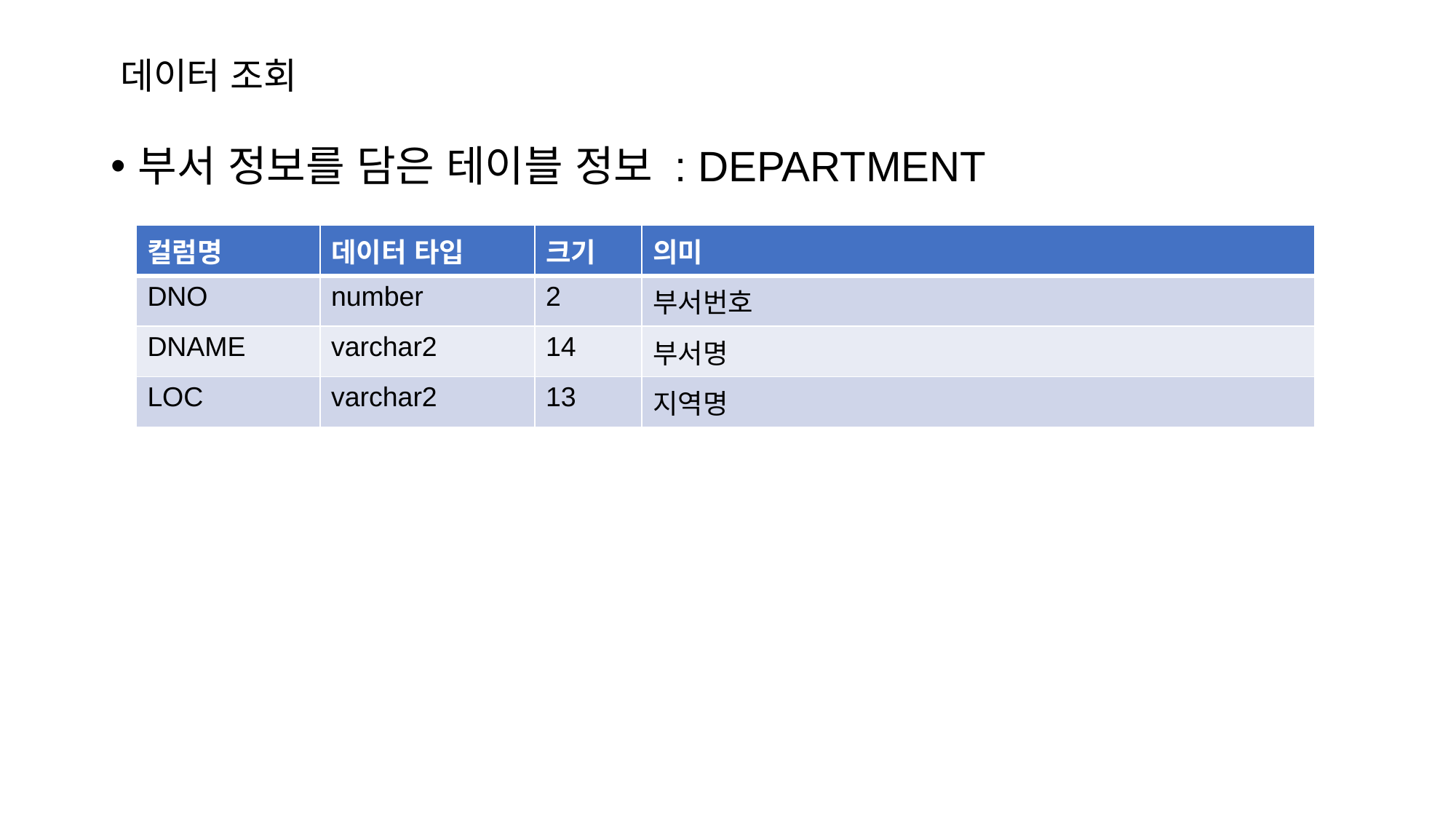

# 데이터 조회
부서 정보를 담은 테이블 정보 : DEPARTMENT

| 컬럼명 | 데이터 타입 | 크기 | 의미 |
| --- | --- | --- | --- |
| DNO | number | 2 | 부서번호 |
| DNAME | varchar2 | 14 | 부서명 |
| LOC | varchar2 | 13 | 지역명 |